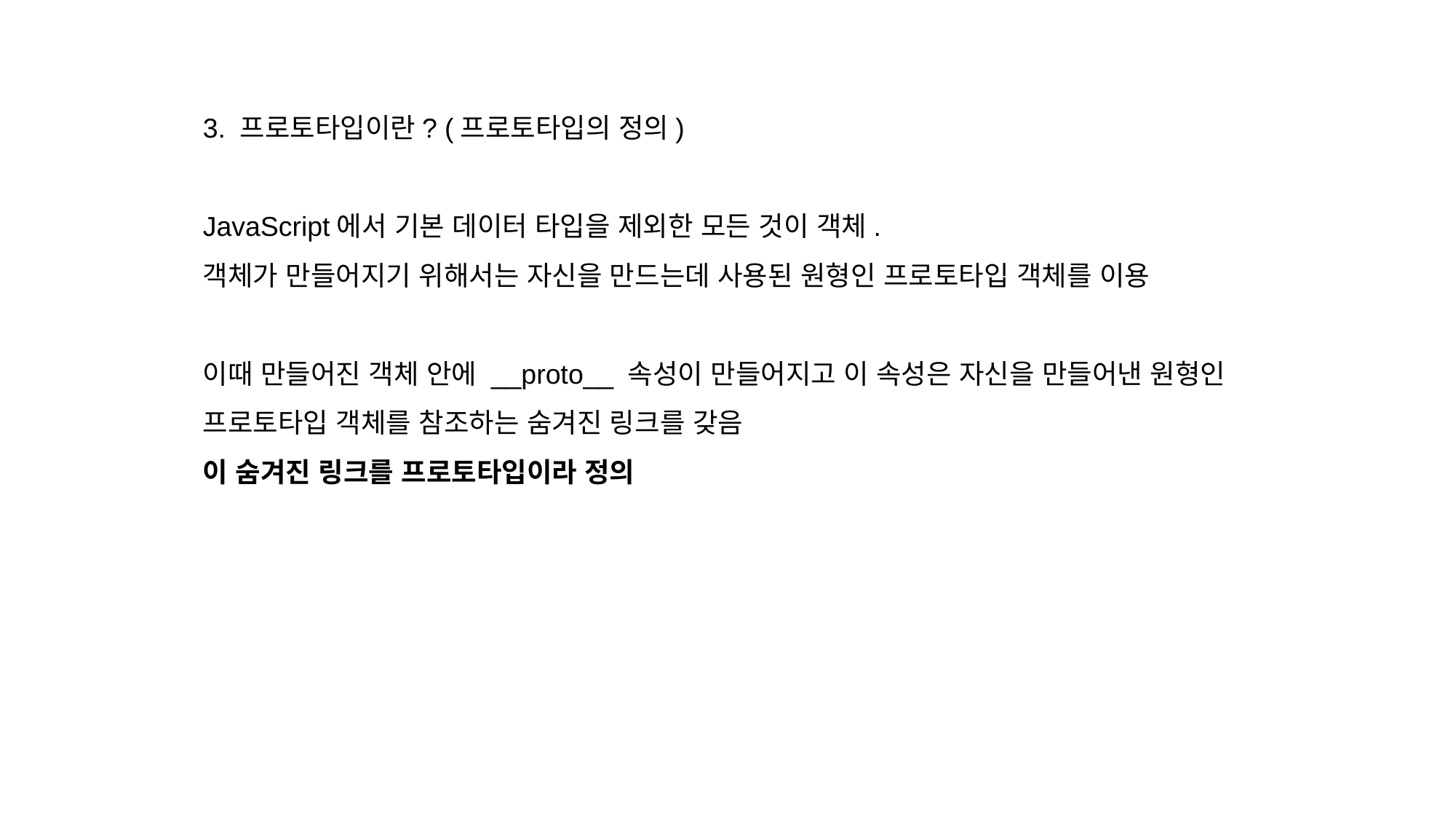

3. 프로토타입이란? (프로토타입의 정의)

JavaScript에서 기본 데이터 타입을 제외한 모든 것이 객체.
객체가 만들어지기 위해서는 자신을 만드는데 사용된 원형인 프로토타입 객체를 이용

이때 만들어진 객체 안에 __proto__ 속성이 만들어지고 이 속성은 자신을 만들어낸 원형인
프로토타입 객체를 참조하는 숨겨진 링크를 갖음
이 숨겨진 링크를 프로토타입이라 정의